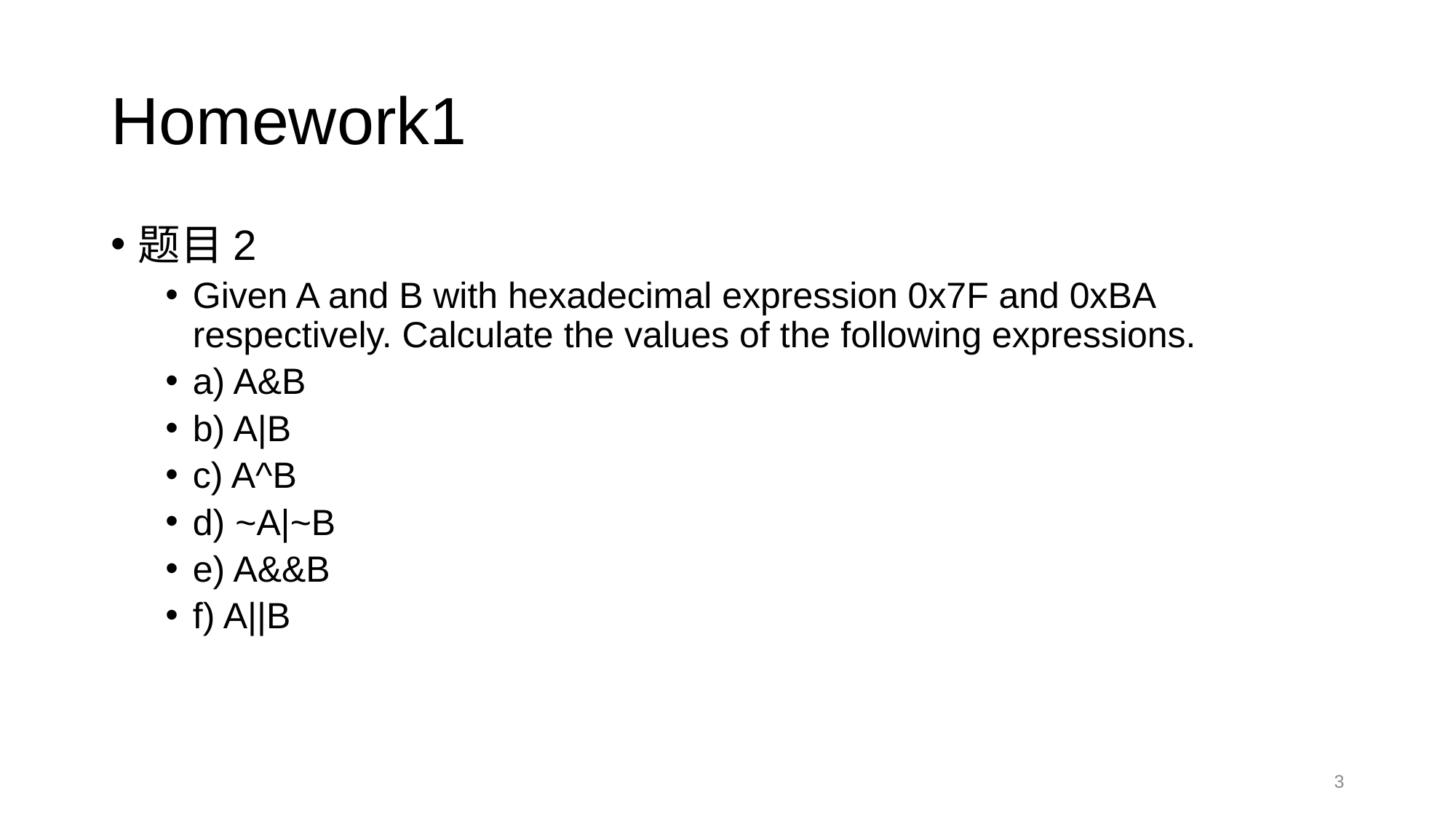

# Homework1
题目2
Given A and B with hexadecimal expression 0x7F and 0xBA respectively. Calculate the values of the following expressions.
a) A&B
b) A|B
c) A^B
d) ~A|~B
e) A&&B
f) A||B

3